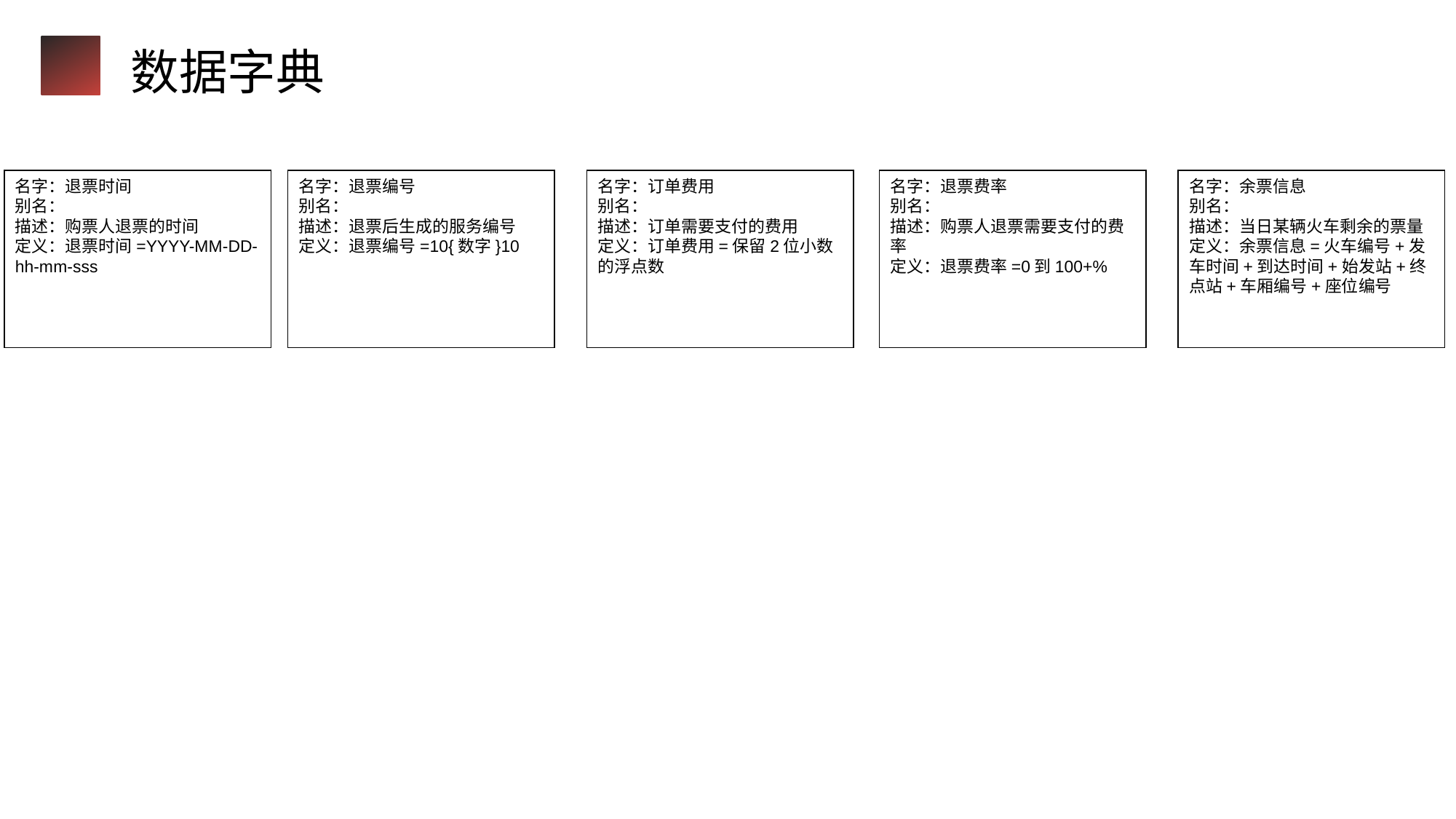

数据字典
名字：退票时间
别名：
描述：购票人退票的时间
定义：退票时间=YYYY-MM-DD-hh-mm-sss
名字：退票编号
别名：
描述：退票后生成的服务编号
定义：退票编号=10{数字}10
名字：订单费用
别名：
描述：订单需要支付的费用
定义：订单费用=保留2位小数的浮点数
名字：退票费率
别名：
描述：购票人退票需要支付的费率
定义：退票费率=0到100+%
名字：余票信息
别名：
描述：当日某辆火车剩余的票量定义：余票信息=火车编号+发车时间+到达时间+始发站+终点站+车厢编号+座位编号